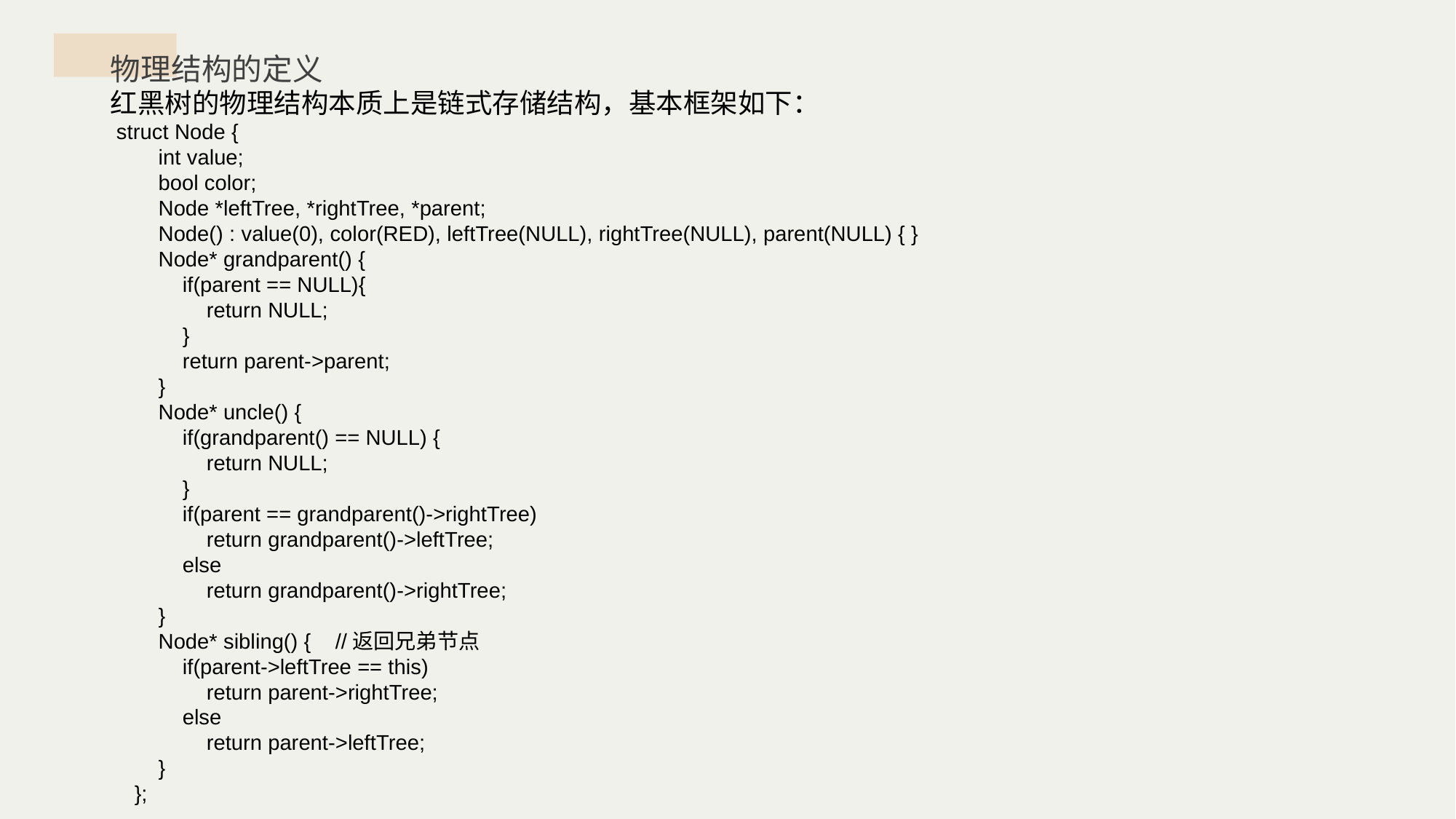

物理结构的定义

红黑树的物理结构本质上是链式存储结构，基本框架如下：
 struct Node {
        int value;
        bool color;
        Node *leftTree, *rightTree, *parent;
        Node() : value(0), color(RED), leftTree(NULL), rightTree(NULL), parent(NULL) { }
        Node* grandparent() {
            if(parent == NULL){
                return NULL;
            }
            return parent->parent;
        }
        Node* uncle() {
            if(grandparent() == NULL) {
                return NULL;
            }
            if(parent == grandparent()->rightTree)
                return grandparent()->leftTree;
            else
                return grandparent()->rightTree;
        }
        Node* sibling() {    //返回兄弟节点
            if(parent->leftTree == this)
                return parent->rightTree;
            else
                return parent->leftTree;
        }
    };